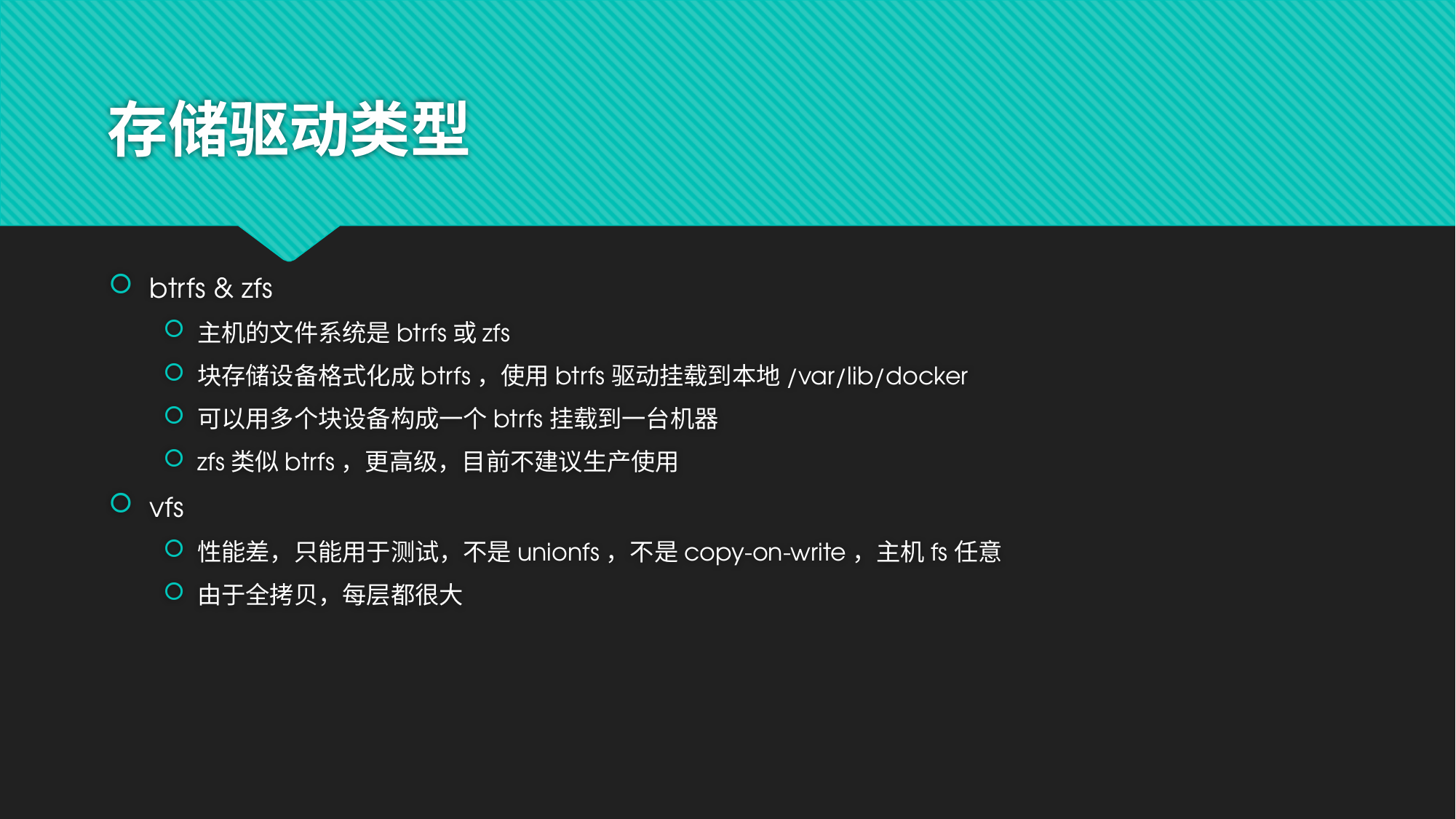

# 存储驱动类型
btrfs & zfs
主机的文件系统是btrfs或zfs
块存储设备格式化成btrfs，使用btrfs驱动挂载到本地/var/lib/docker
可以用多个块设备构成一个btrfs挂载到一台机器
zfs类似btrfs，更高级，目前不建议生产使用
vfs
性能差，只能用于测试，不是unionfs，不是copy-on-write，主机fs任意
由于全拷贝，每层都很大